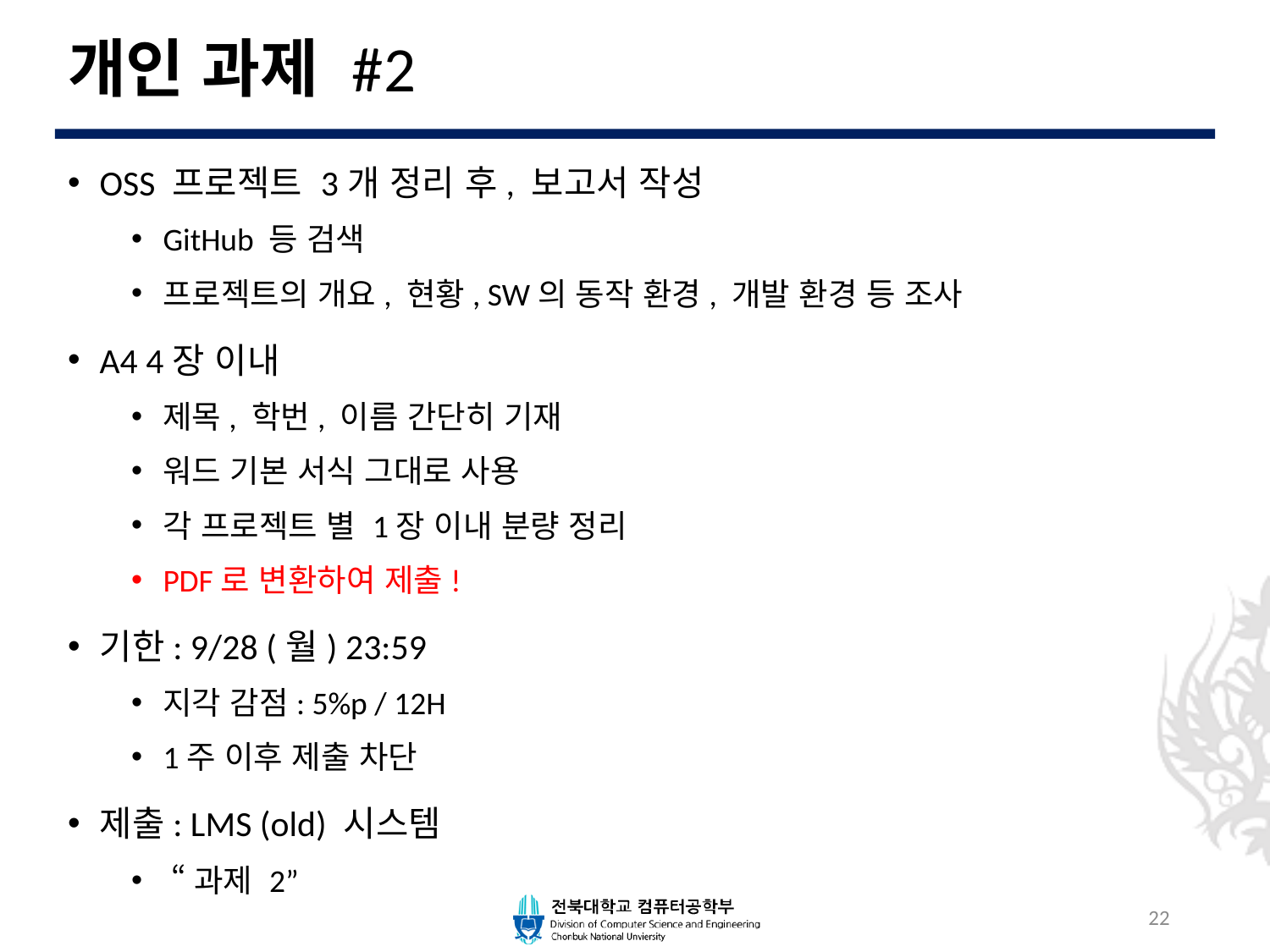

# 개인 과제 #2
OSS 프로젝트 3개 정리 후, 보고서 작성
GitHub 등 검색
프로젝트의 개요, 현황, SW의 동작 환경, 개발 환경 등 조사
A4 4장 이내
제목, 학번, 이름 간단히 기재
워드 기본 서식 그대로 사용
각 프로젝트 별 1장 이내 분량 정리
PDF로 변환하여 제출!
기한: 9/28 (월) 23:59
지각 감점: 5%p / 12H
1주 이후 제출 차단
제출: LMS (old) 시스템
 “과제 2”

22